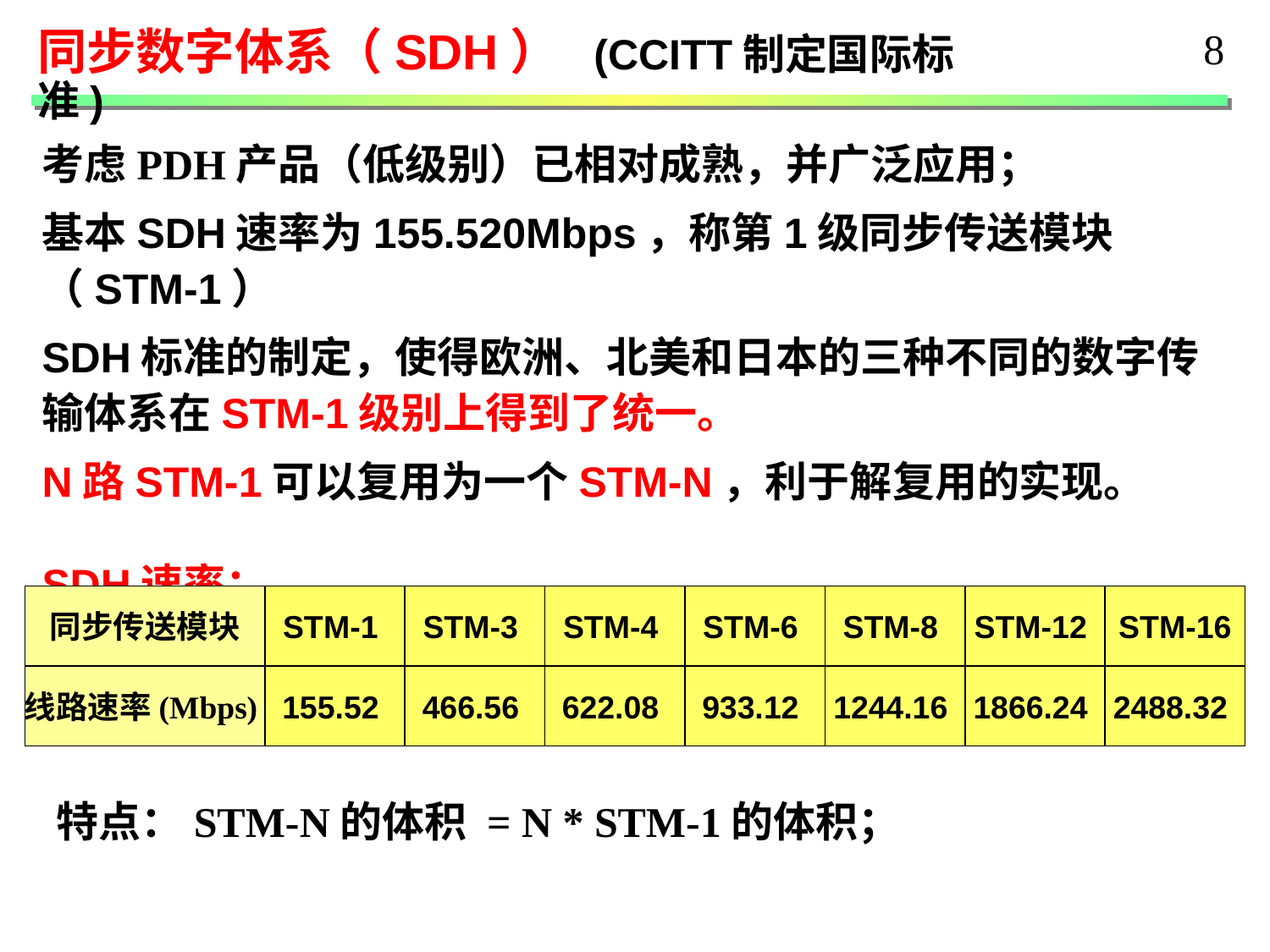

8
同步数字体系（SDH）  (CCITT制定国际标准)

考虑PDH产品（低级别）已相对成熟，并广泛应用；
基本SDH速率为155.520Mbps，称第1级同步传送模块（STM-1）
SDH标准的制定，使得欧洲、北美和日本的三种不同的数字传输体系在STM-1级别上得到了统一。
N路STM-1可以复用为一个STM-N，利于解复用的实现。

SDH速率：
同步传送模块
STM-1
STM-3
STM-4
STM-6
STM-8
STM-12
STM-16
线路速率(Mbps)
155.52
466.56
622.08
933.12
1244.16
1866.24
2488.32
特点：STM-N的体积 = N * STM-1的体积；